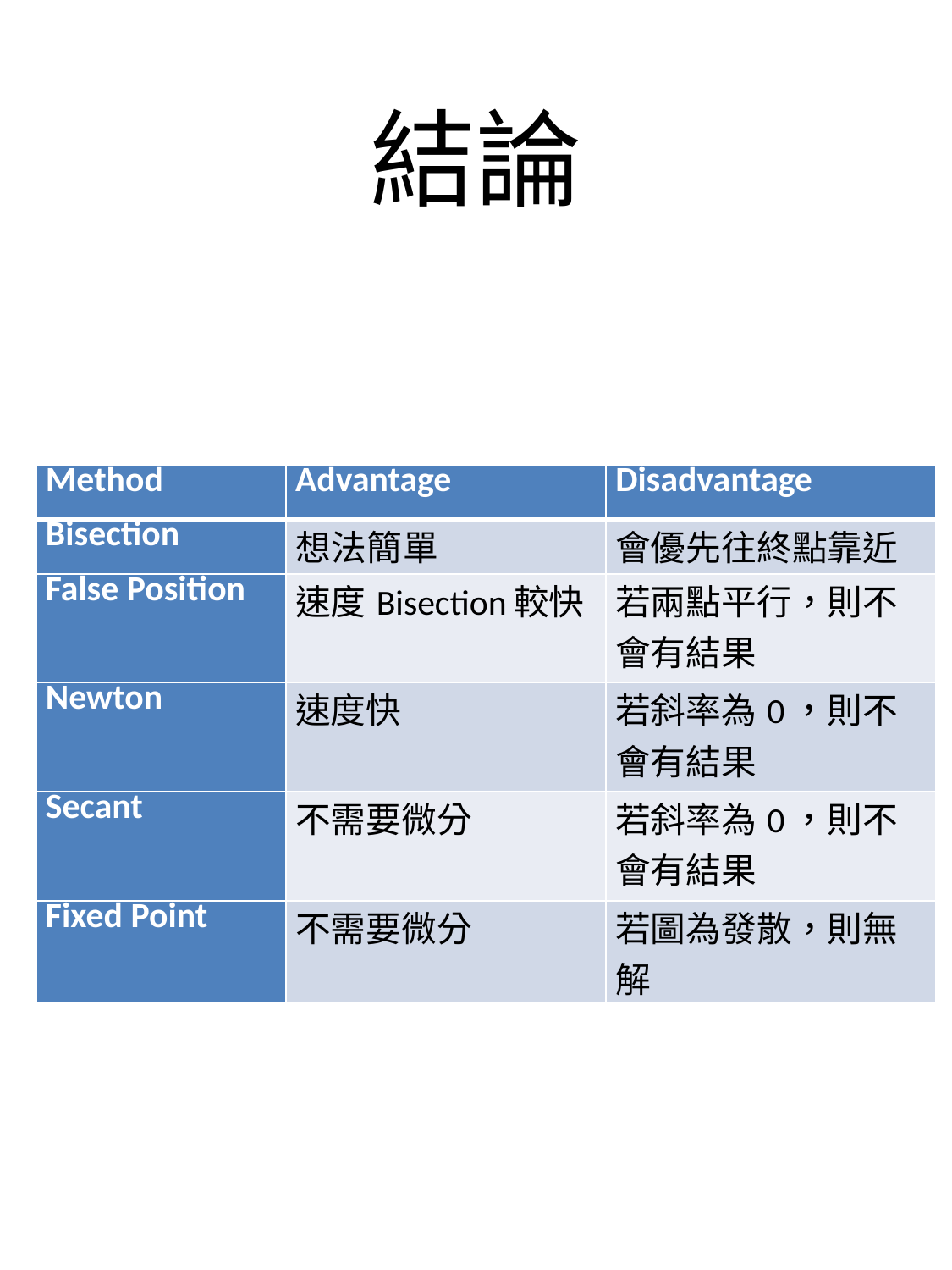

# 結論
| Method | Advantage | Disadvantage |
| --- | --- | --- |
| Bisection | 想法簡單 | 會優先往終點靠近 |
| False Position | 速度Bisection較快 | 若兩點平行，則不會有結果 |
| Newton | 速度快 | 若斜率為0，則不會有結果 |
| Secant | 不需要微分 | 若斜率為0，則不會有結果 |
| Fixed Point | 不需要微分 | 若圖為發散，則無解 |